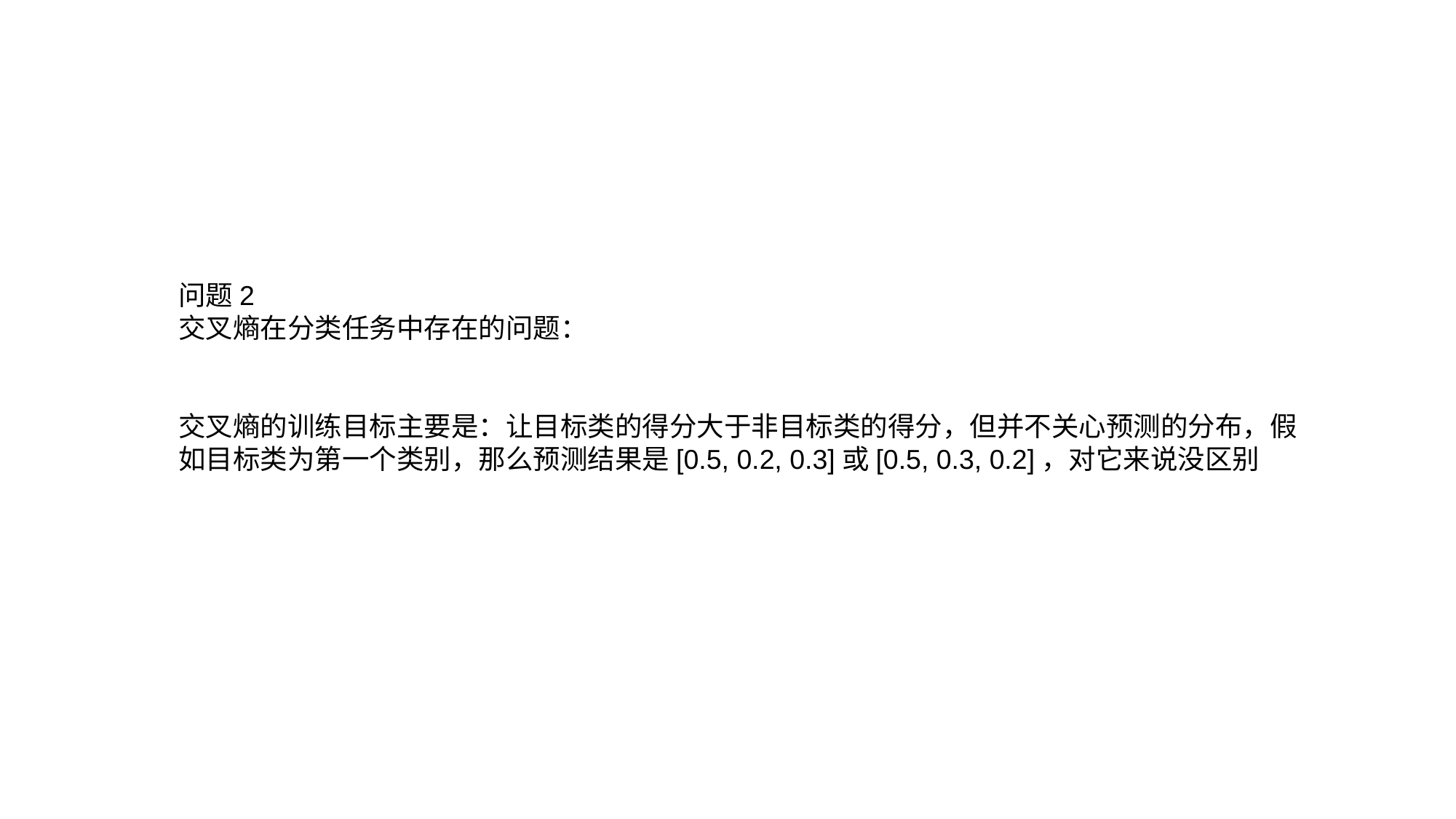

问题2
交叉熵在分类任务中存在的问题：

交叉熵的训练目标主要是：让目标类的得分大于非目标类的得分，但并不关心预测的分布，假如目标类为第一个类别，那么预测结果是[0.5, 0.2, 0.3]或[0.5, 0.3, 0.2]，对它来说没区别